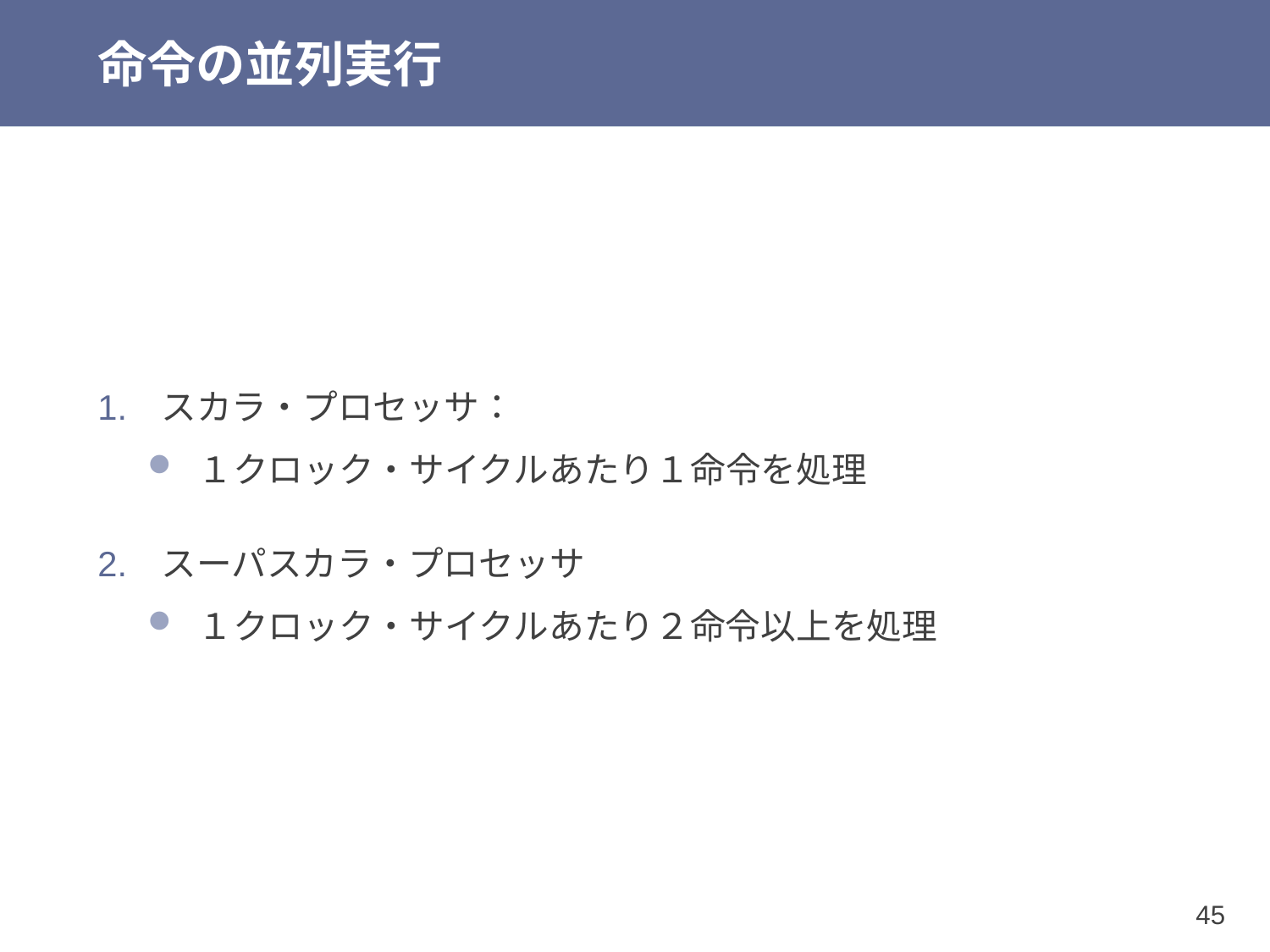

# 命令の並列実行
スカラ・プロセッサ：
１クロック・サイクルあたり１命令を処理
スーパスカラ・プロセッサ
１クロック・サイクルあたり２命令以上を処理